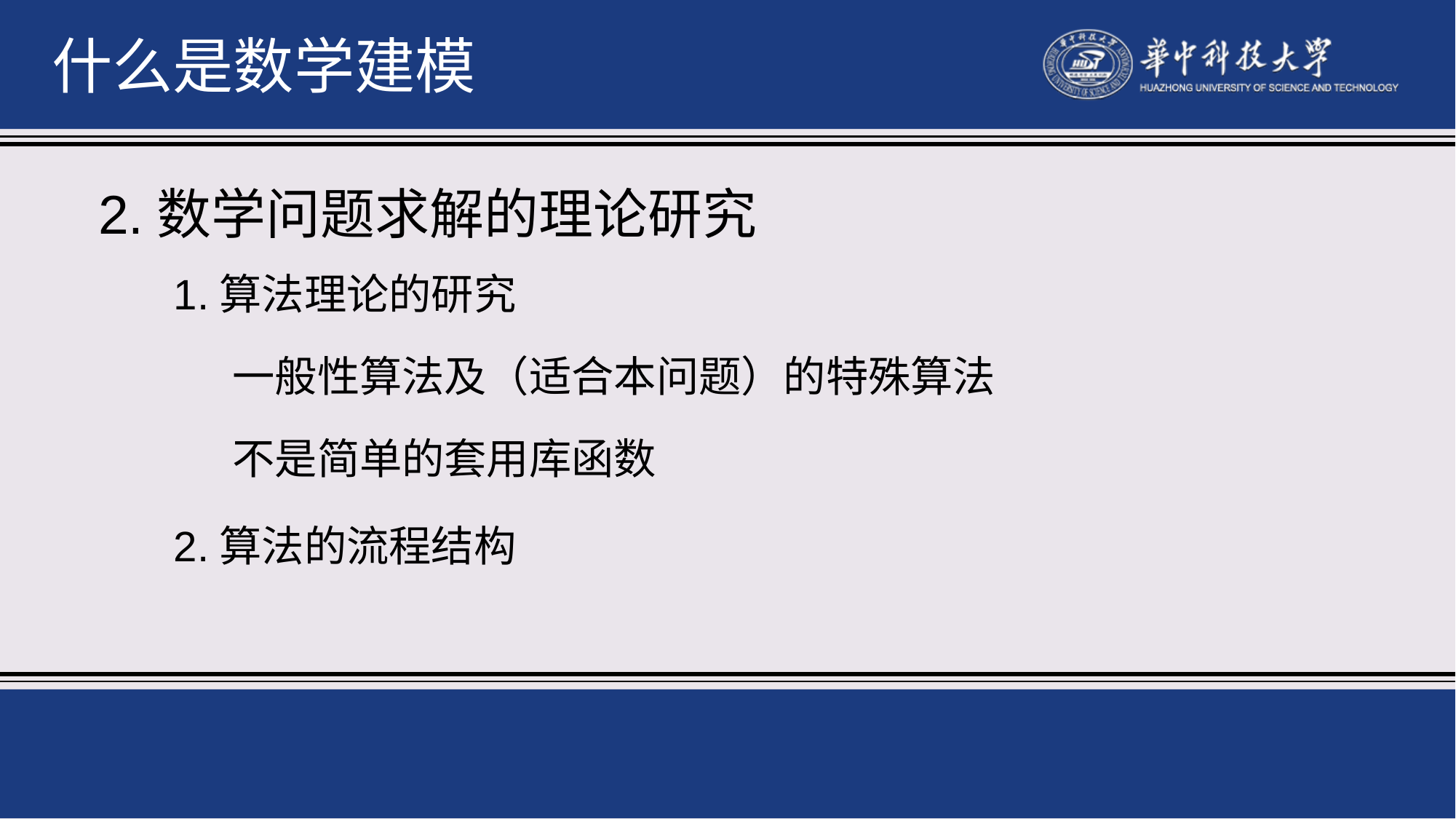

什么是数学建模
2.数学问题求解的理论研究
1.算法理论的研究
一般性算法及（适合本问题）的特殊算法

不是简单的套用库函数
2.算法的流程结构